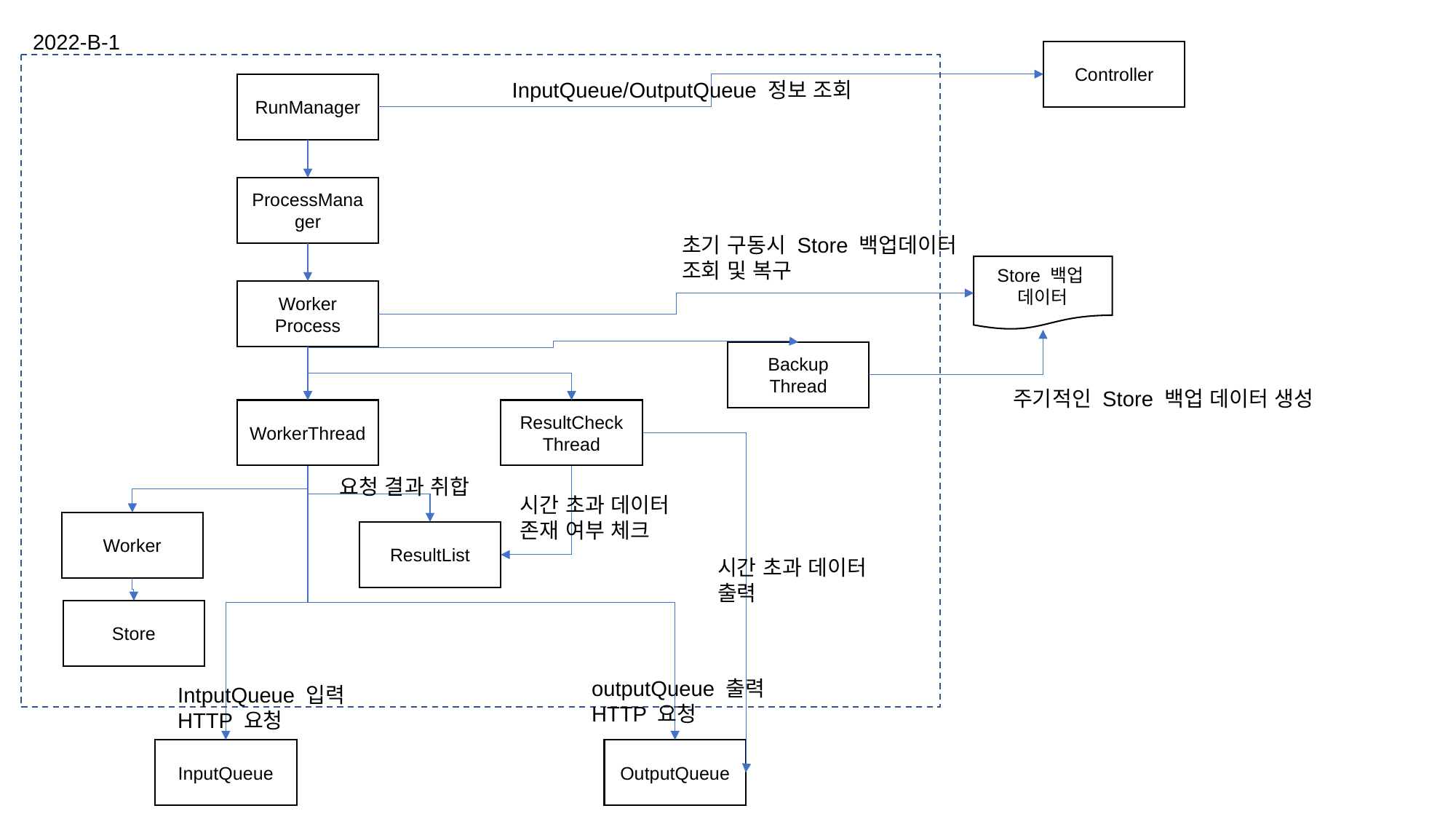

2022-B-1
Controller

InputQueue/OutputQueue 정보 조회
RunManager
ProcessManager
초기 구동시 Store 백업데이터
조회 및 복구
Store 백업
데이터
Worker
Process
Backup
Thread
주기적인 Store 백업 데이터 생성
WorkerThread
ResultCheck
Thread
요청 결과 취합
시간 초과 데이터
존재 여부 체크
Worker
ResultList
시간 초과 데이터
출력
Store
outputQueue 출력
HTTP 요청
IntputQueue 입력
HTTP 요청
InputQueue
OutputQueue